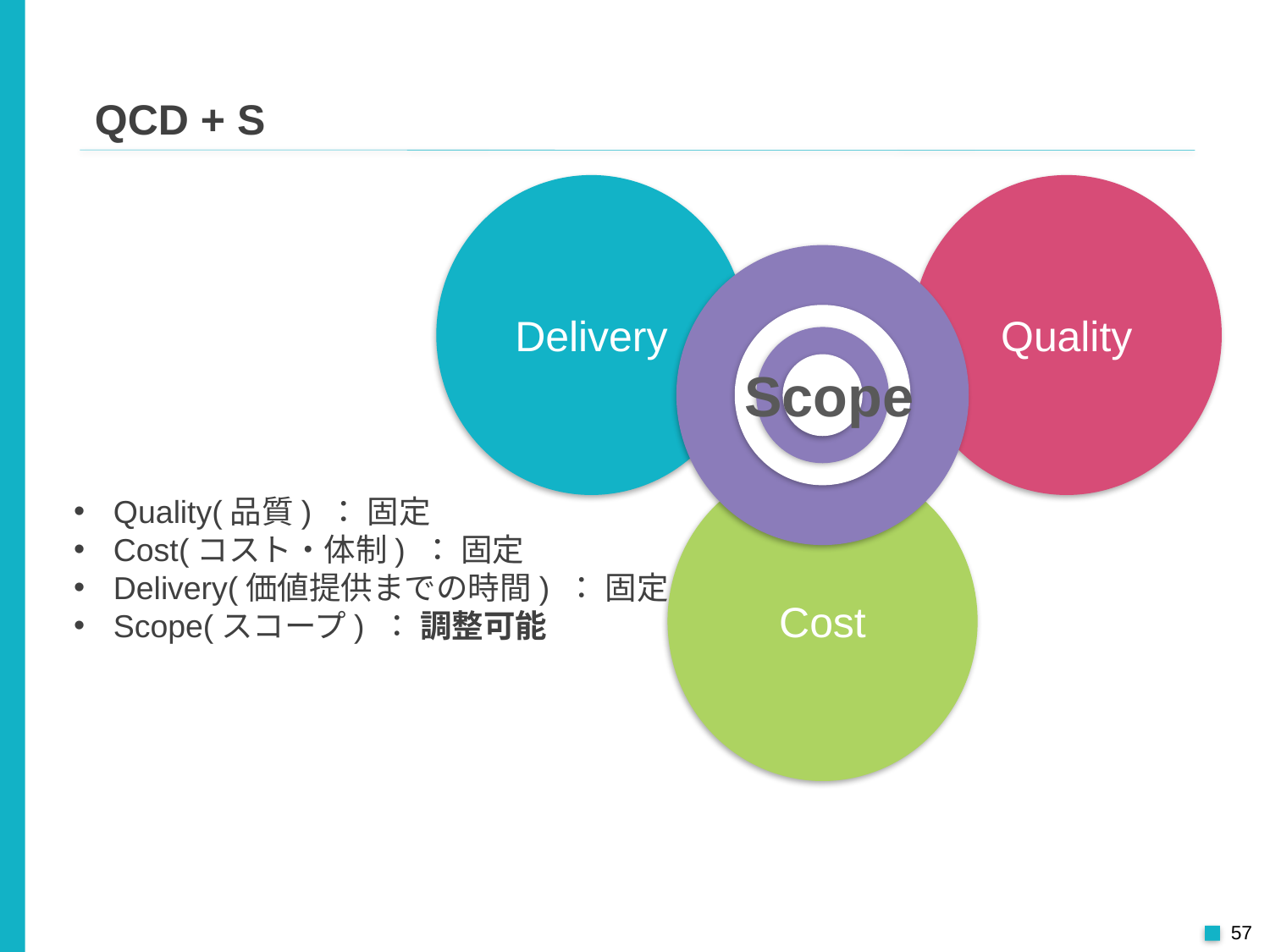

QCD + S
Delivery
Quality

Cost
Scope
Quality(品質) ： 固定
Cost(コスト・体制) ： 固定
Delivery(価値提供までの時間) ： 固定
Scope(スコープ) ： 調整可能